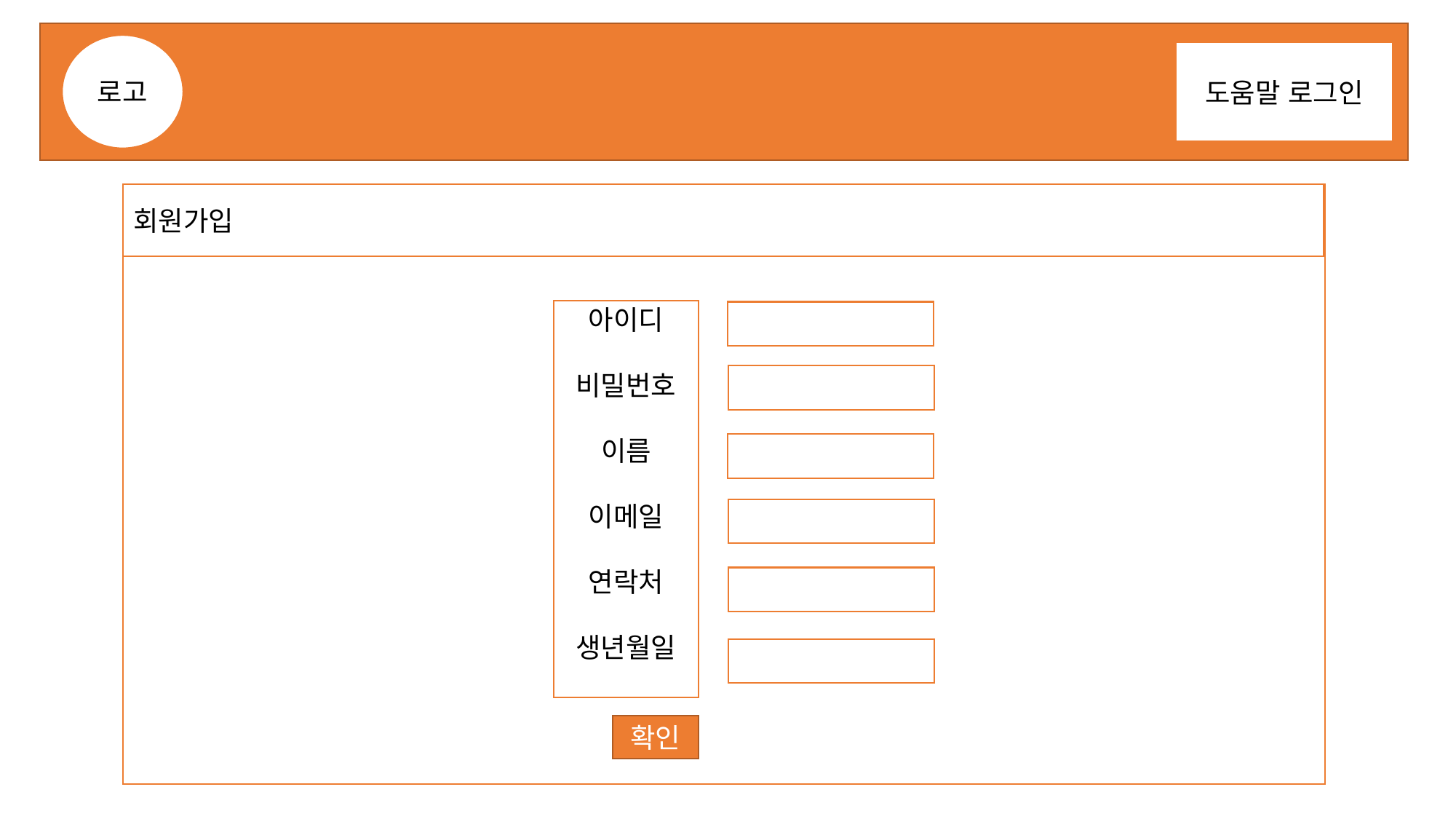

로고
도움말 로그인
회원가입

아이디

비밀번호

이름

이메일

연락처

생년월일

확인